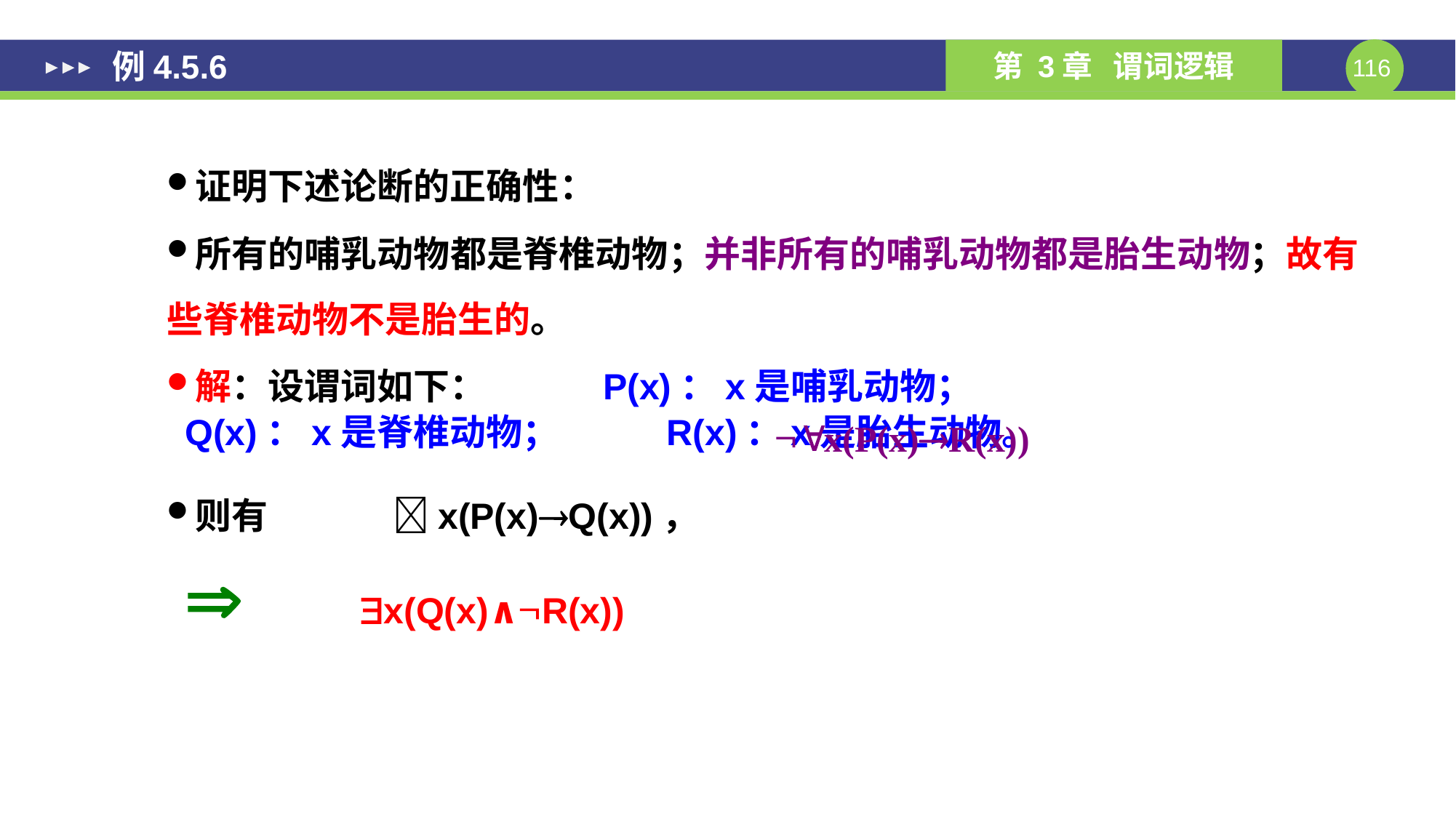

# 例4.5.6
证明下述论断的正确性：
所有的哺乳动物都是脊椎动物；并非所有的哺乳动物都是胎生动物；故有些脊椎动物不是胎生的。
解：设谓词如下：		P(x)：x是哺乳动物；
Q(x)：x是脊椎动物；	R(x)：x是胎生动物。
则有 	 ∀x(P(x)→Q(x))，
⇒	  ∃x(Q(x)∧¬R(x))
¬∀x(P(x)→R(x))